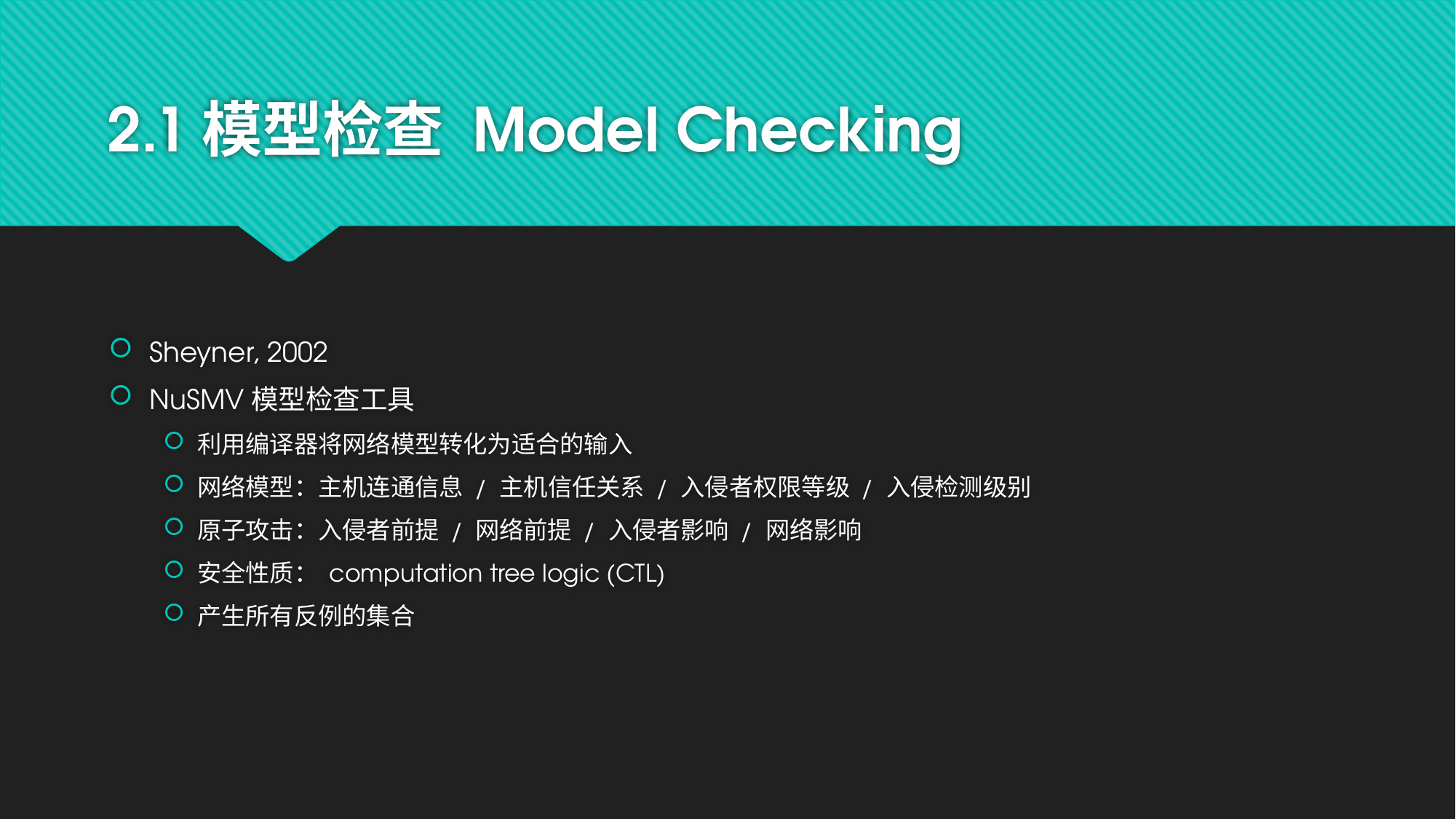

# 2.1模型检查 Model Checking
Sheyner, 2002
NuSMV模型检查工具
利用编译器将网络模型转化为适合的输入
网络模型：主机连通信息 / 主机信任关系 / 入侵者权限等级 / 入侵检测级别
原子攻击：入侵者前提 / 网络前提 / 入侵者影响 / 网络影响
安全性质： computation tree logic (CTL)
产生所有反例的集合